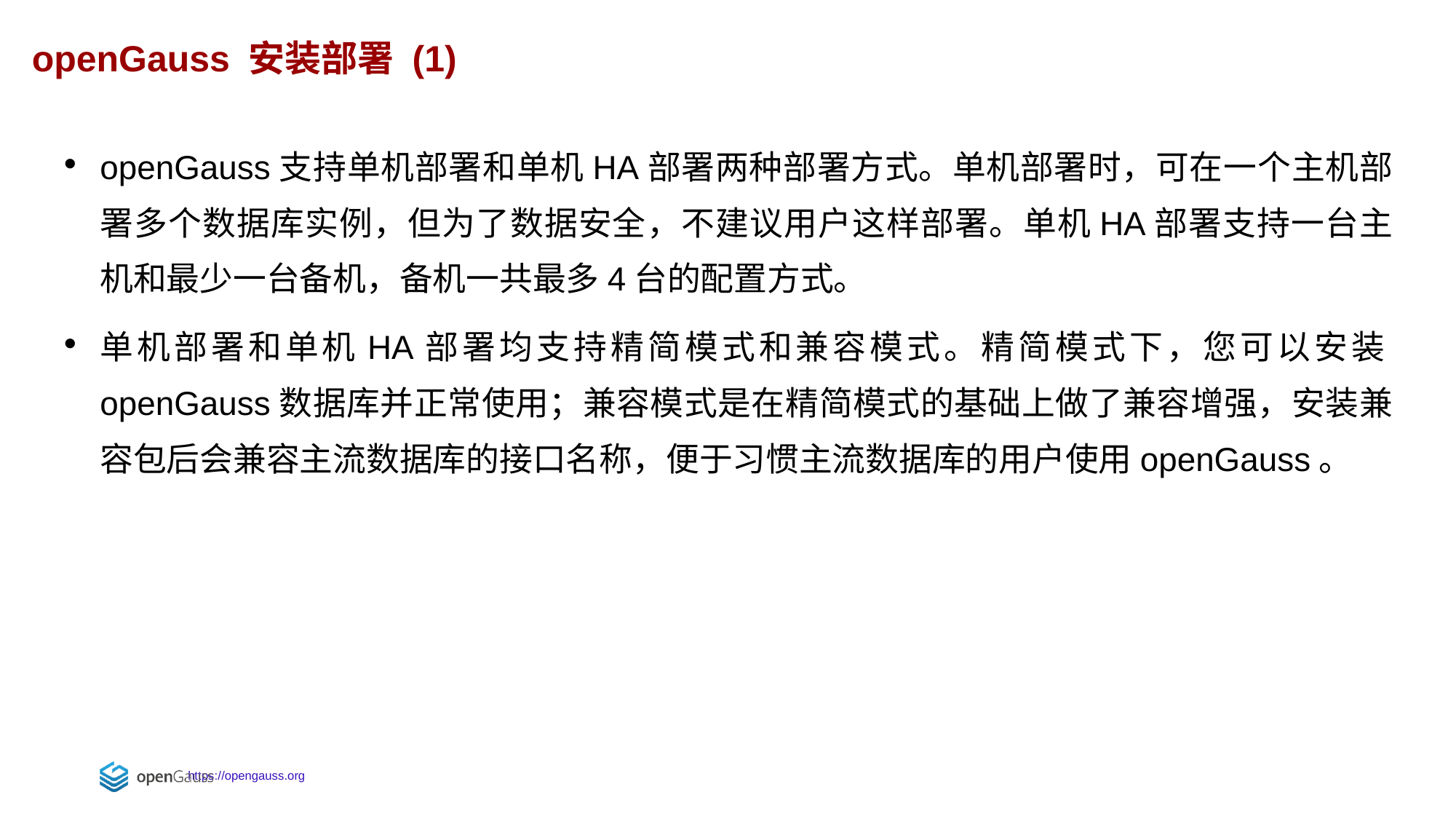

openGauss 安装部署 (1)
openGauss支持单机部署和单机HA部署两种部署方式。单机部署时，可在一个主机部署多个数据库实例，但为了数据安全，不建议用户这样部署。单机HA部署支持一台主机和最少一台备机，备机一共最多4台的配置方式。
单机部署和单机HA部署均支持精简模式和兼容模式。精简模式下，您可以安装openGauss数据库并正常使用；兼容模式是在精简模式的基础上做了兼容增强，安装兼容包后会兼容主流数据库的接口名称，便于习惯主流数据库的用户使用openGauss。